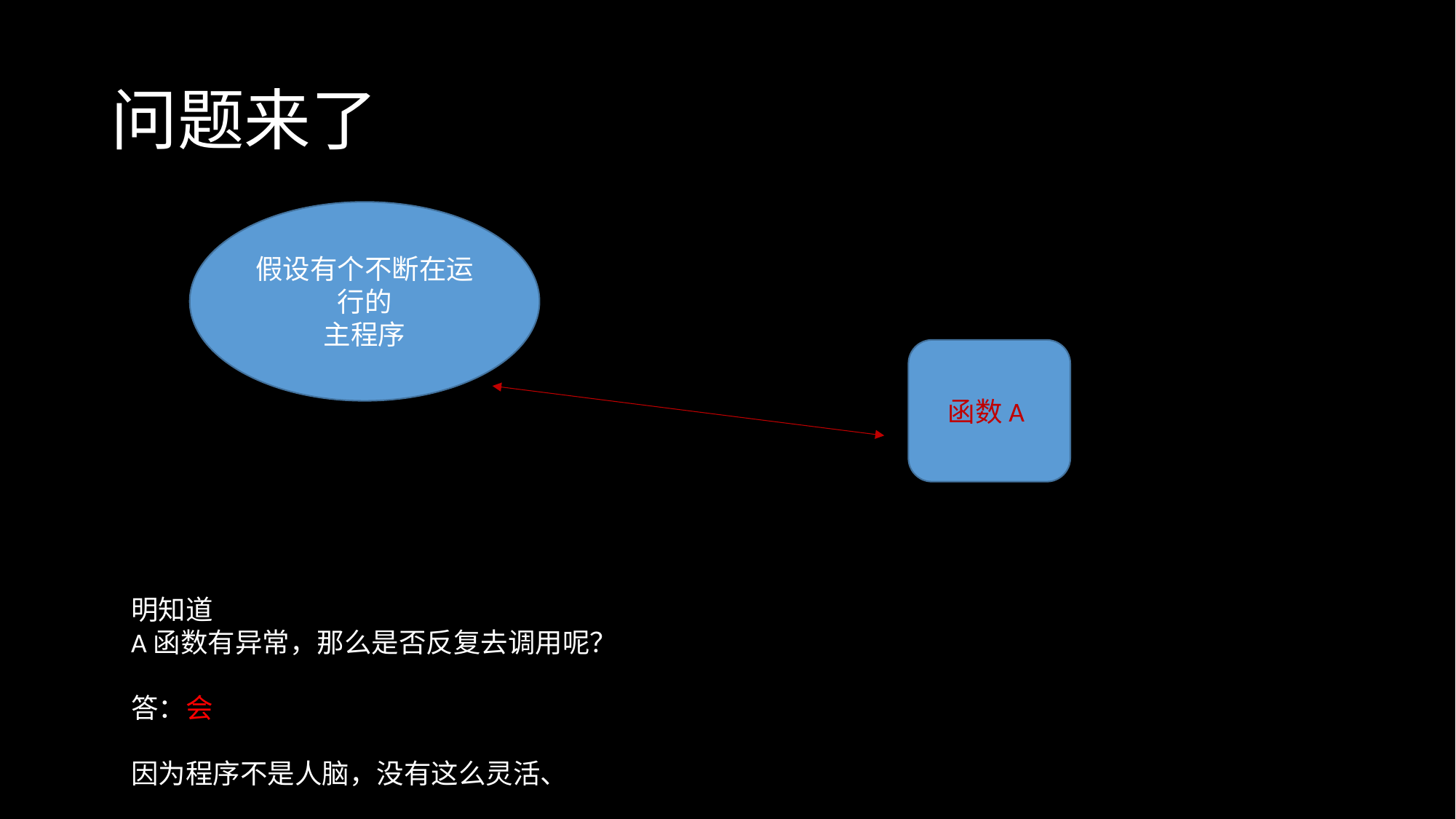

# 问题来了
假设有个不断在运行的
主程序
函数A
明知道
A函数有异常，那么是否反复去调用呢？

答：会

因为程序不是人脑，没有这么灵活、